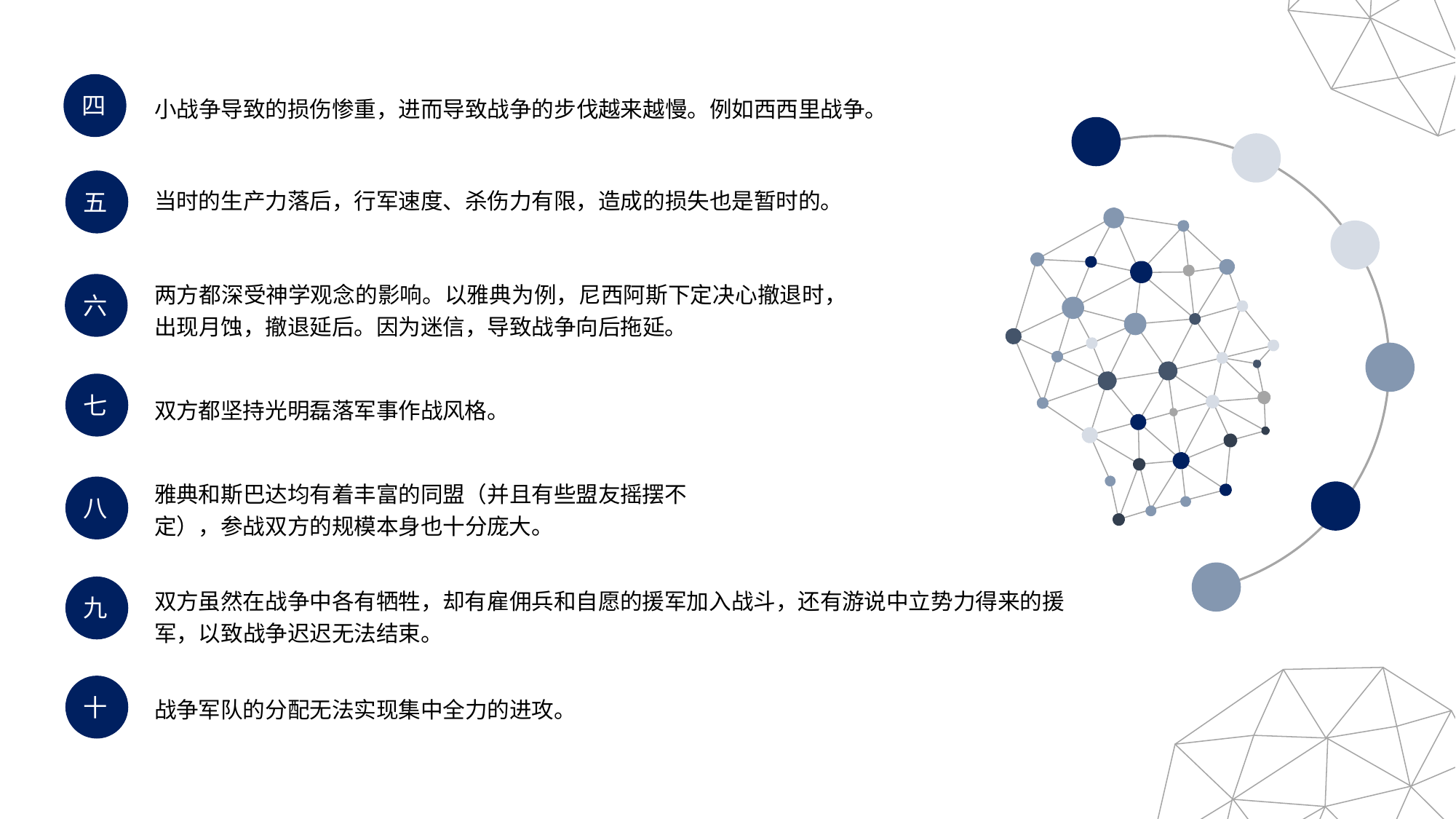

四
小战争导致的损伤惨重，进而导致战争的步伐越来越慢。例如西西里战争。

五
当时的生产力落后，行军速度、杀伤力有限，造成的损失也是暂时的。

两方都深受神学观念的影响。以雅典为例，尼西阿斯下定决心撤退时，出现月蚀，撤退延后。因为迷信，导致战争向后拖延。

六

七
双方都坚持光明磊落军事作战风格。

雅典和斯巴达均有着丰富的同盟（并且有些盟友摇摆不定），参战双方的规模本身也十分庞大。

八

九
双方虽然在战争中各有牺牲，却有雇佣兵和自愿的援军加入战斗，还有游说中立势力得来的援军，以致战争迟迟无法结束。

十
战争军队的分配无法实现集中全力的进攻。